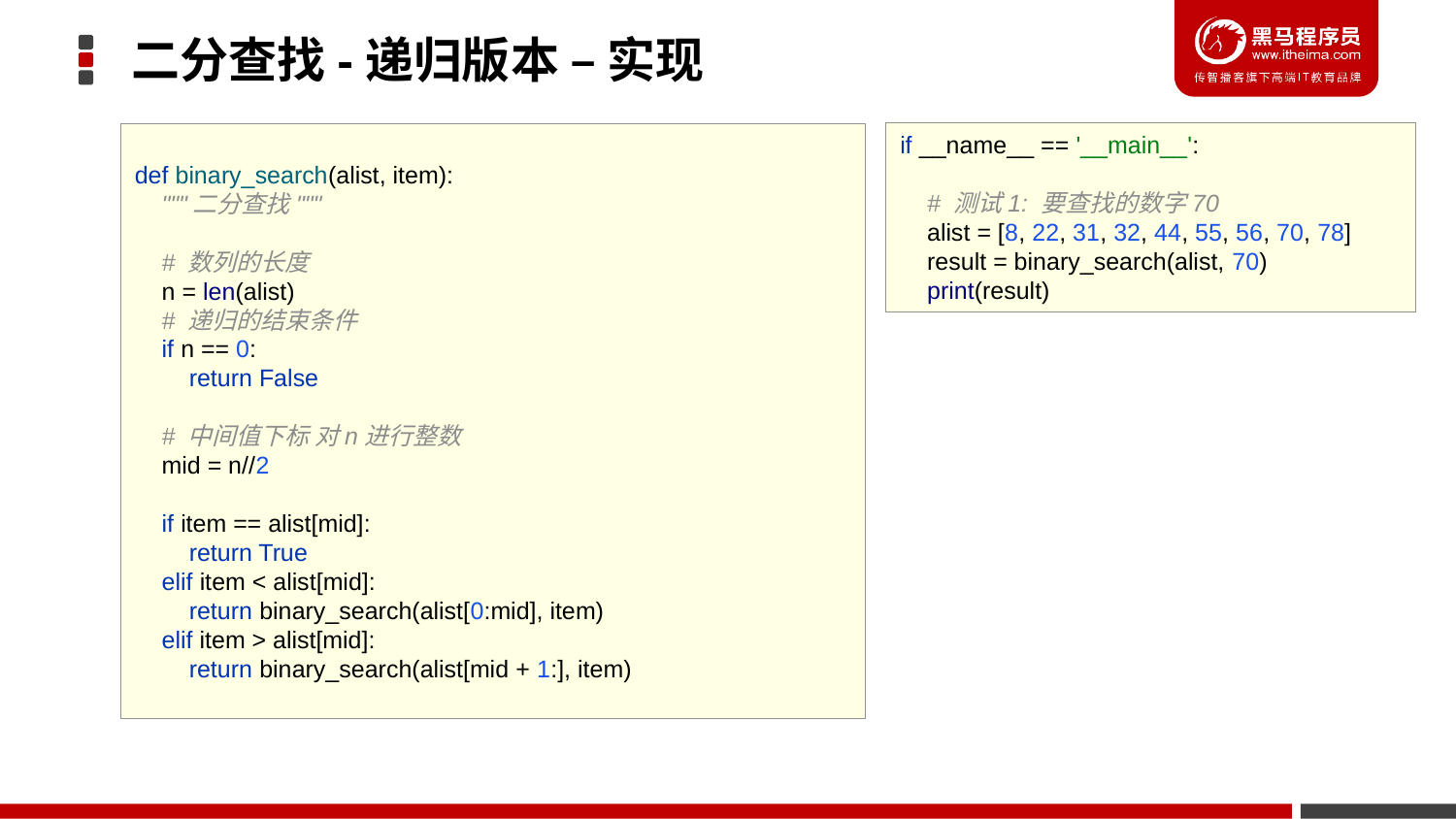

二分查找-递归版本 – 实现
if __name__ == '__main__':
    # 测试1: 要查找的数字70
    alist = [8, 22, 31, 32, 44, 55, 56, 70, 78]
    result = binary_search(alist, 70)
    print(result)
def binary_search(alist, item):
    """二分查找"""
    # 数列的长度
    n = len(alist)
    # 递归的结束条件
    if n == 0:
        return False
    # 中间值下标 对n进行整数
    mid = n//2
    if item == alist[mid]:
        return True
    elif item < alist[mid]:
        return binary_search(alist[0:mid], item)
    elif item > alist[mid]:
        return binary_search(alist[mid + 1:], item)